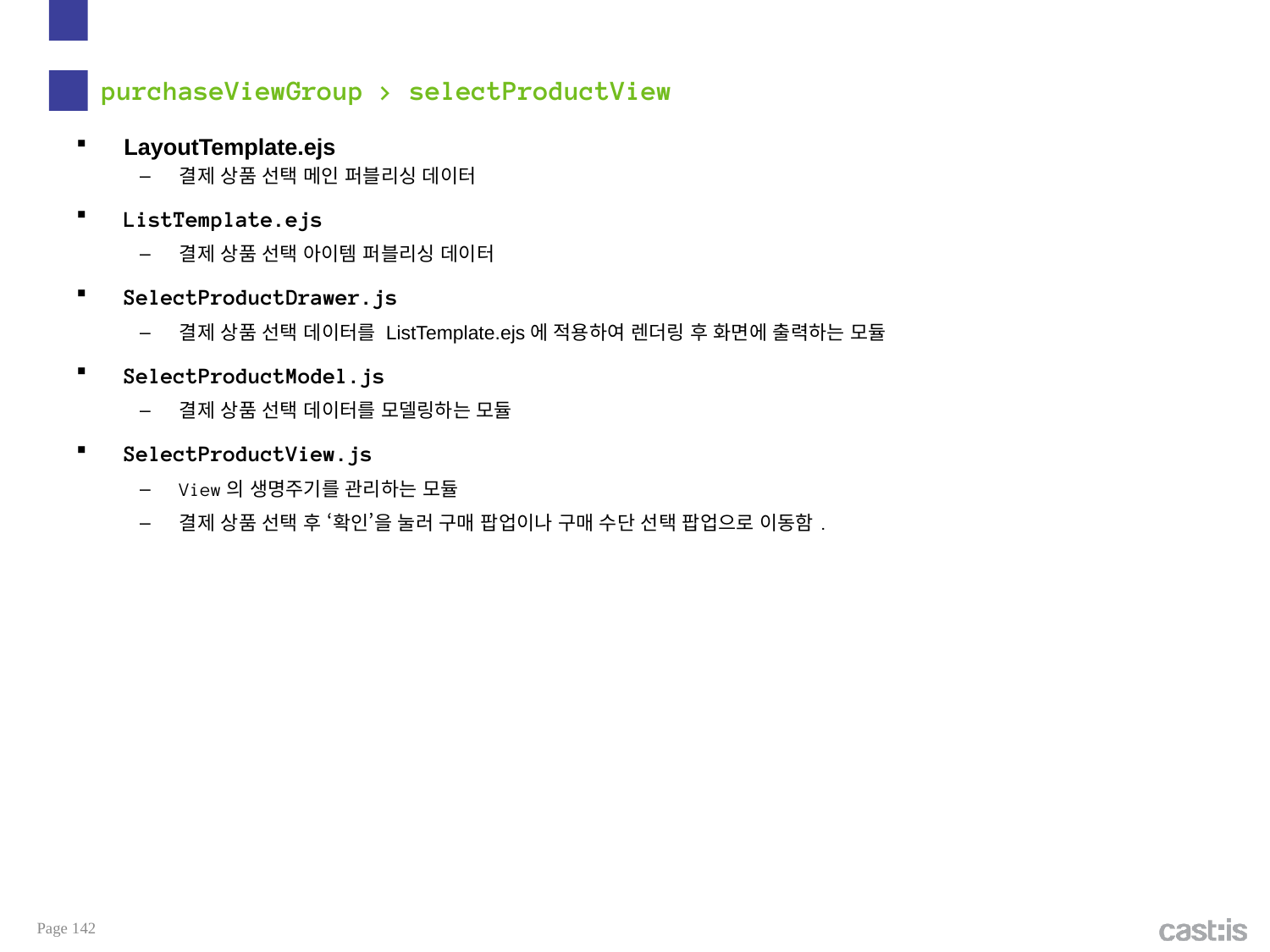

# purchaseViewGroup > selectProductView
LayoutTemplate.ejs
결제 상품 선택 메인 퍼블리싱 데이터

ListTemplate.ejs
결제 상품 선택 아이템 퍼블리싱 데이터

SelectProductDrawer.js
결제 상품 선택 데이터를 ListTemplate.ejs에 적용하여 렌더링 후 화면에 출력하는 모듈

SelectProductModel.js
결제 상품 선택 데이터를 모델링하는 모듈

SelectProductView.js
View의 생명주기를 관리하는 모듈
결제 상품 선택 후 ‘확인’을 눌러 구매 팝업이나 구매 수단 선택 팝업으로 이동함.

Page 142